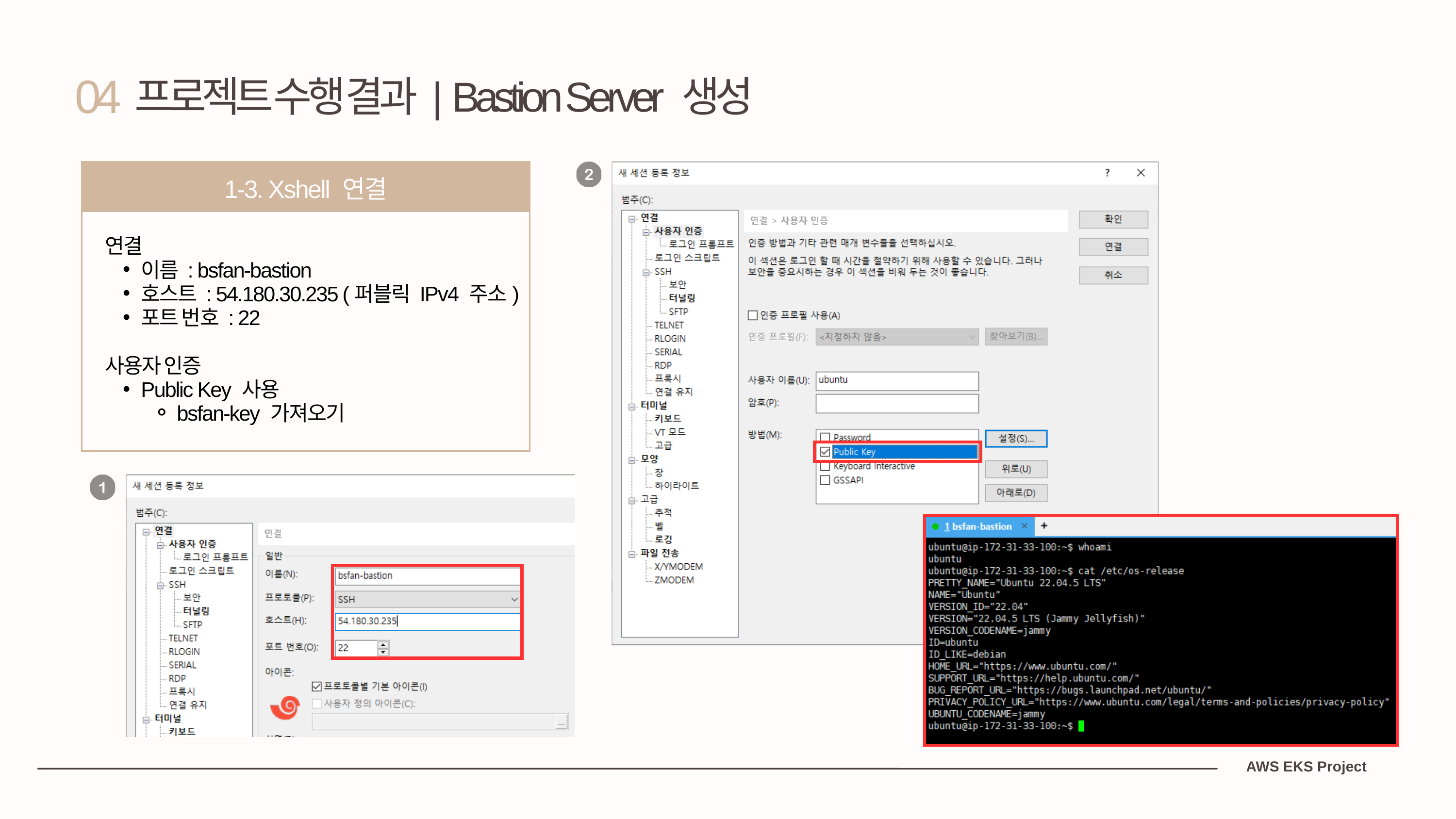

04
프로젝트 수행 결과 |  Bastion Server 생성

1-3. Xshell 연결
연결
이름 : bsfan-bastion
호스트 : 54.180.30.235 (퍼블릭 IPv4 주소)
포트 번호 : 22

사용자 인증
Public Key 사용
bsfan-key 가져오기

AWS EKS Project